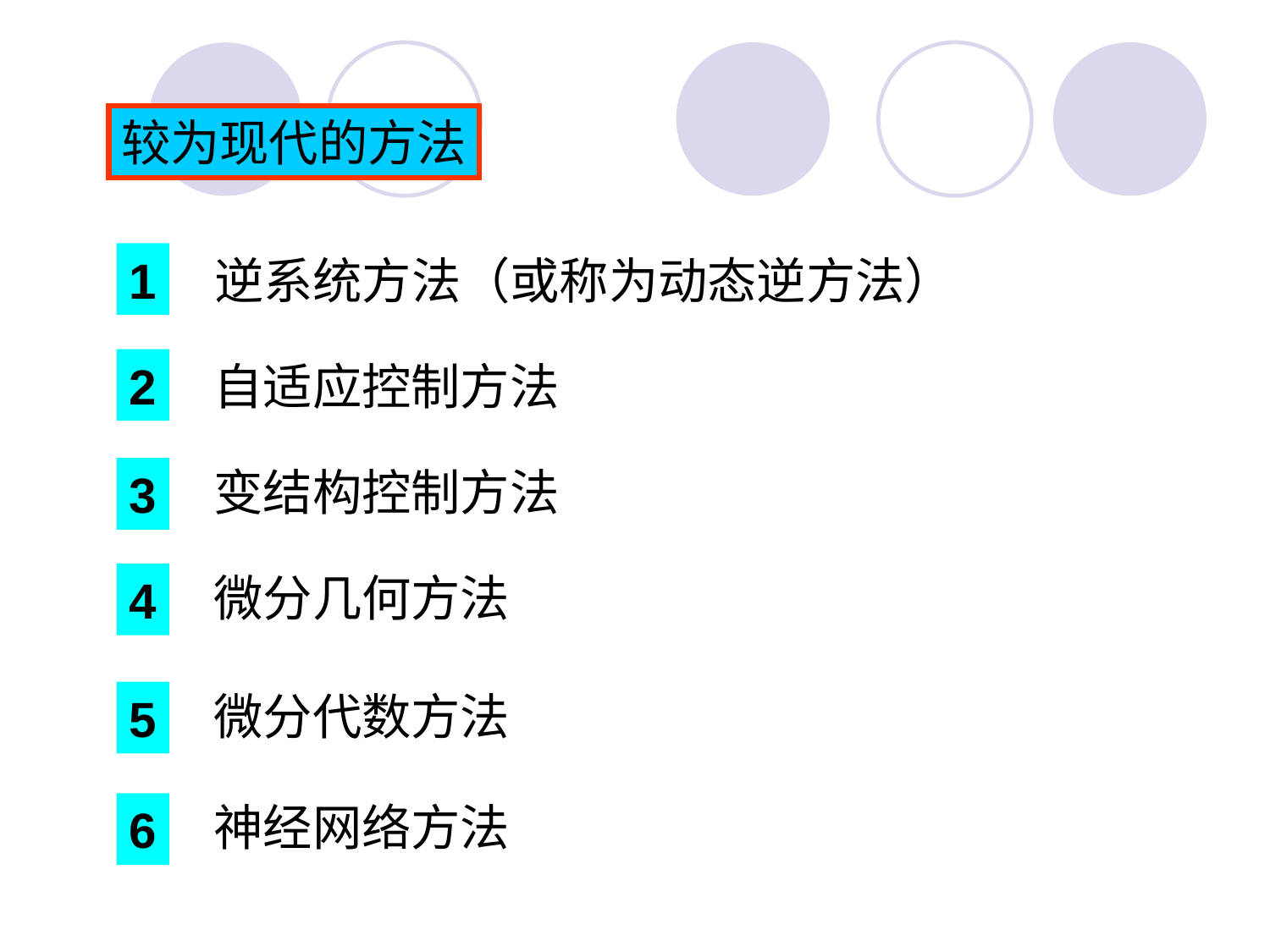

较为现代的方法
1
逆系统方法（或称为动态逆方法）
2
自适应控制方法
变结构控制方法
3
微分几何方法
4
微分代数方法
5
神经网络方法
6
17